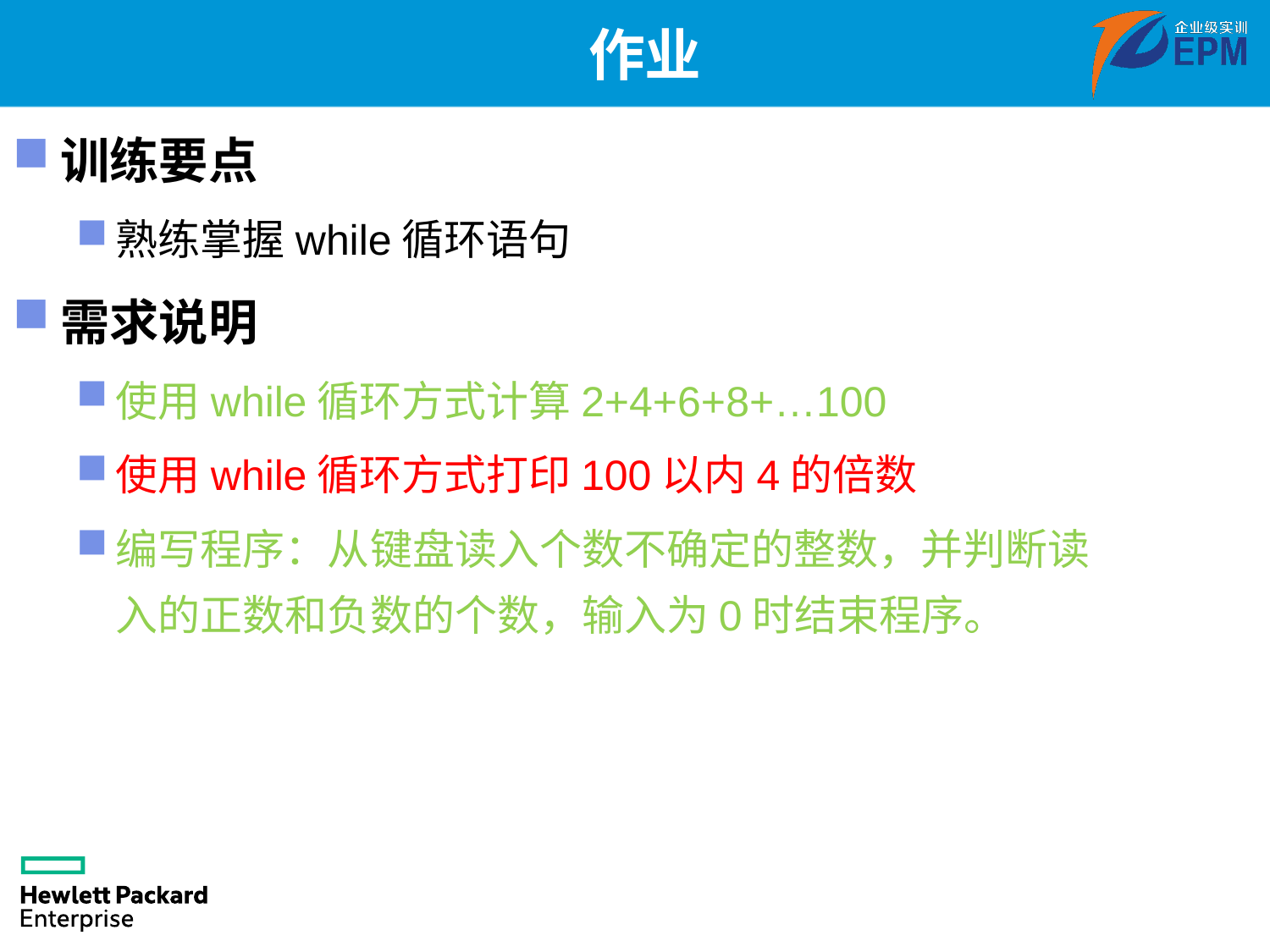

# 作业
训练要点
熟练掌握while循环语句
需求说明
使用while循环方式计算2+4+6+8+…100
使用while循环方式打印100以内4的倍数
编写程序：从键盘读入个数不确定的整数，并判断读入的正数和负数的个数，输入为0时结束程序。